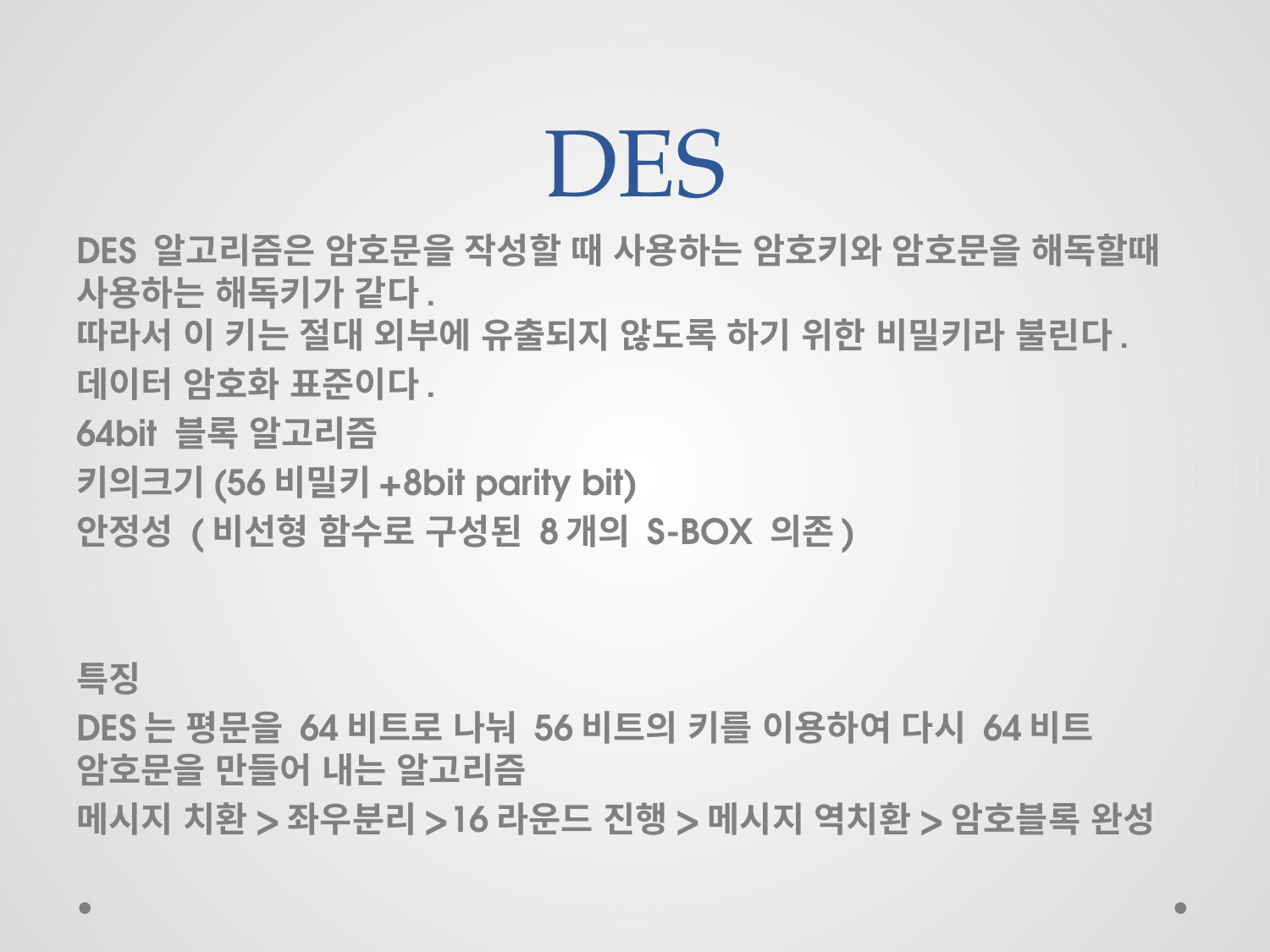

# DES
DES 알고리즘은 암호문을 작성할 때 사용하는 암호키와 암호문을 해독할때 사용하는 해독키가 같다.
따라서 이 키는 절대 외부에 유출되지 않도록 하기 위한 비밀키라 불린다.
데이터 암호화 표준이다.
64bit 블록 알고리즘
키의크기(56비밀키+8bit parity bit)
안정성 (비선형 함수로 구성된 8개의 S-BOX 의존)

특징
DES는 평문을 64비트로 나눠 56비트의 키를 이용하여 다시 64비트 암호문을 만들어 내는 알고리즘
메시지 치환>좌우분리>16라운드 진행>메시지 역치환>암호블록 완성